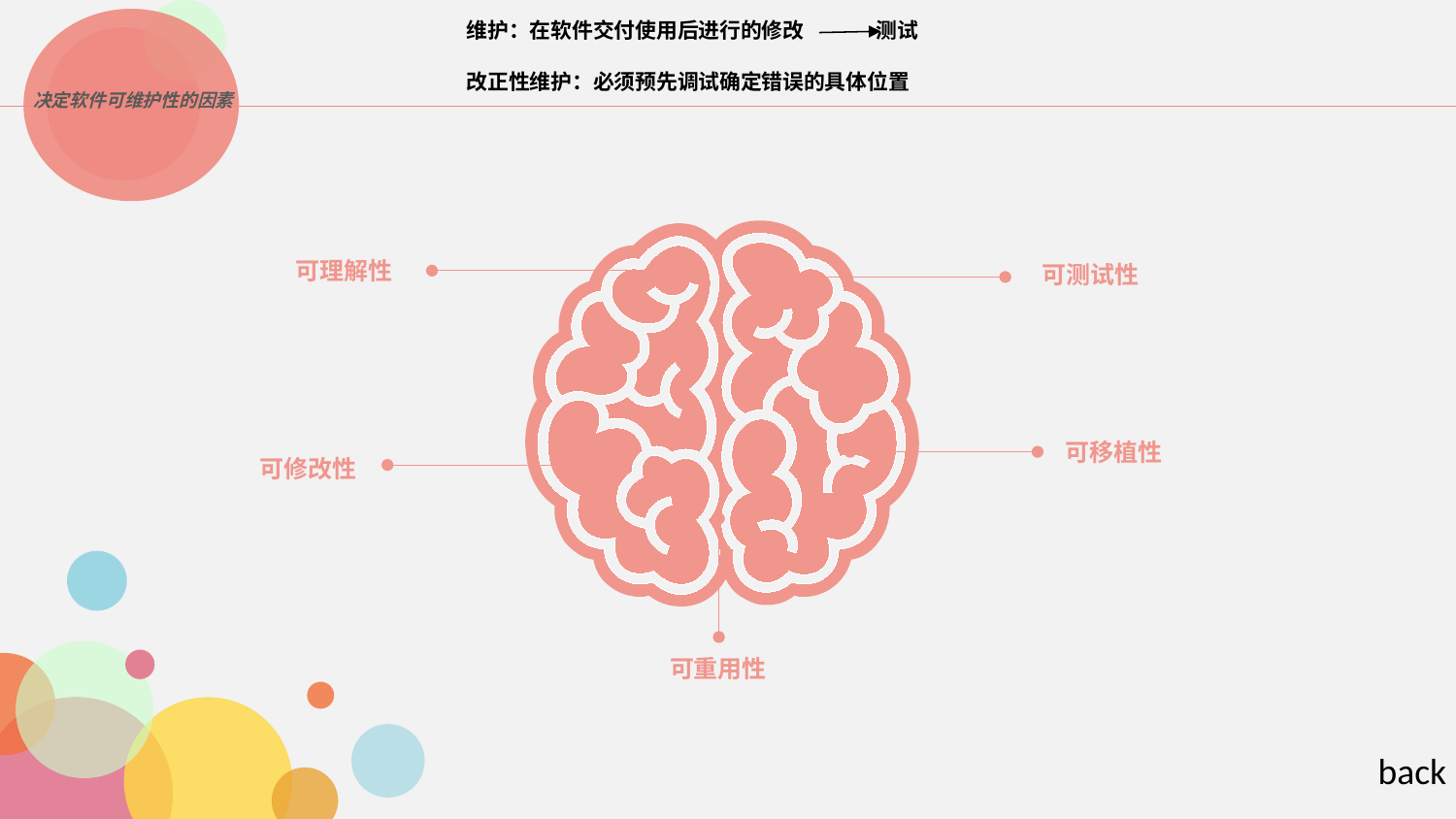

竞争对手分析

维护：在软件交付使用后进行的修改               测试

改正性维护：必须预先调试确定错误的具体位置
决定软件可维护性的因素

可理解性
可测试性
可移植性
可修改性
可重用性

back